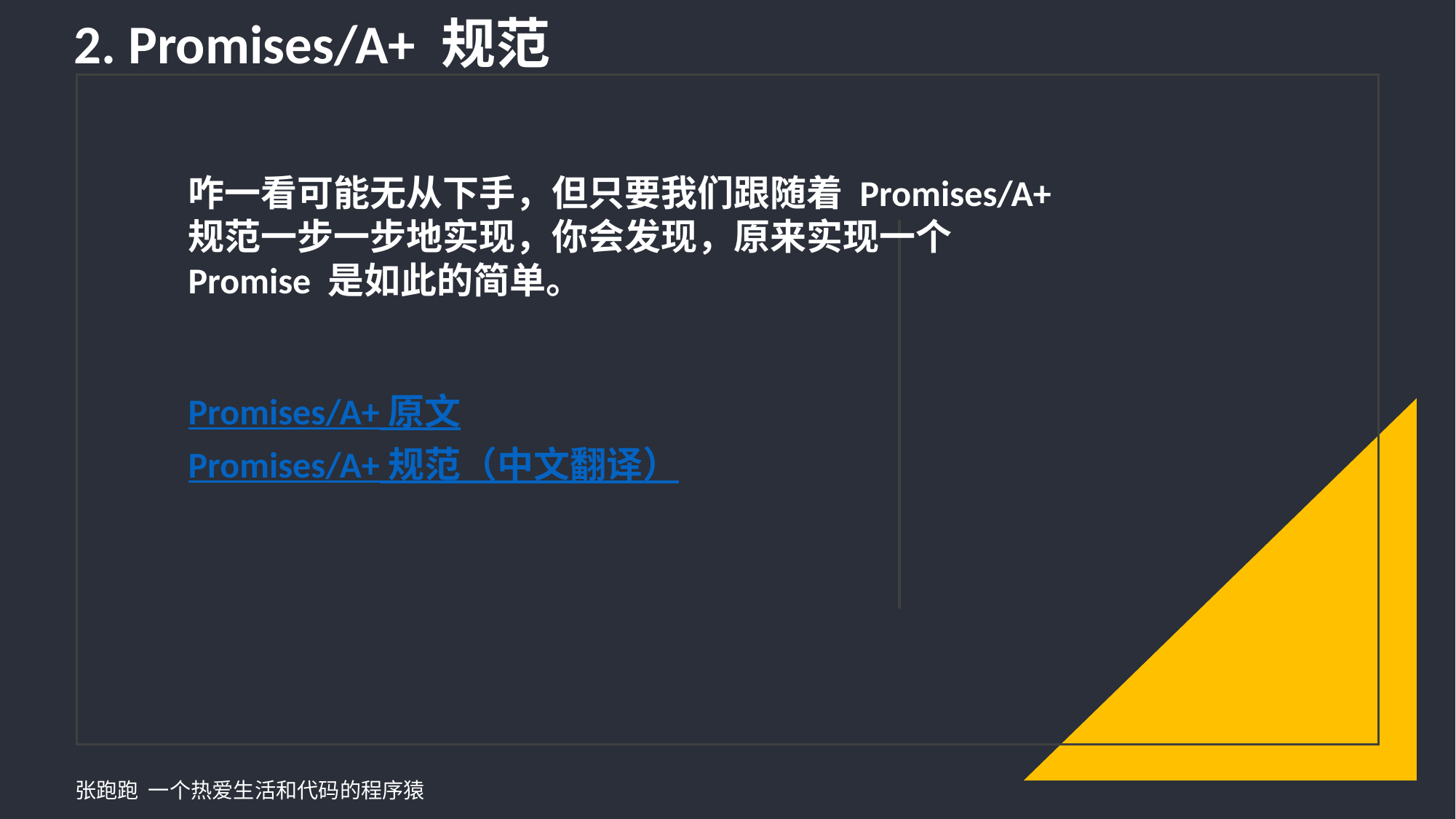

2. Promises/A+ 规范

咋一看可能无从下手，但只要我们跟随着 Promises/A+ 规范一步一步地实现，你会发现，原来实现一个 Promise 是如此的简单。

Promises/A+ 原文
Promises/A+ 规范（中文翻译）

张跑跑  一个热爱生活和代码的程序猿